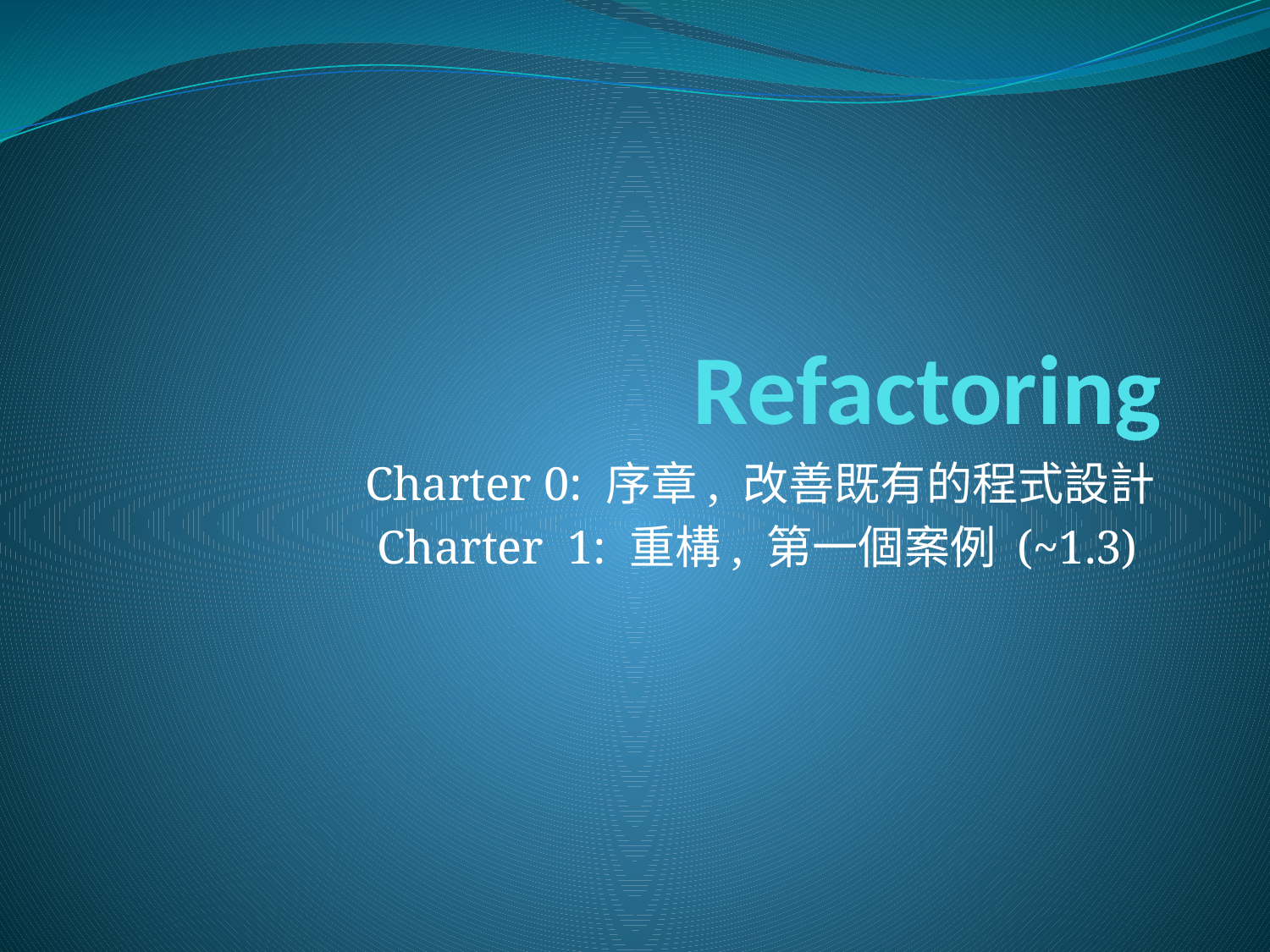

# Refactoring
Charter 0: 序章, 改善既有的程式設計
                        Charter  1: 重構, 第一個案例 (~1.3)